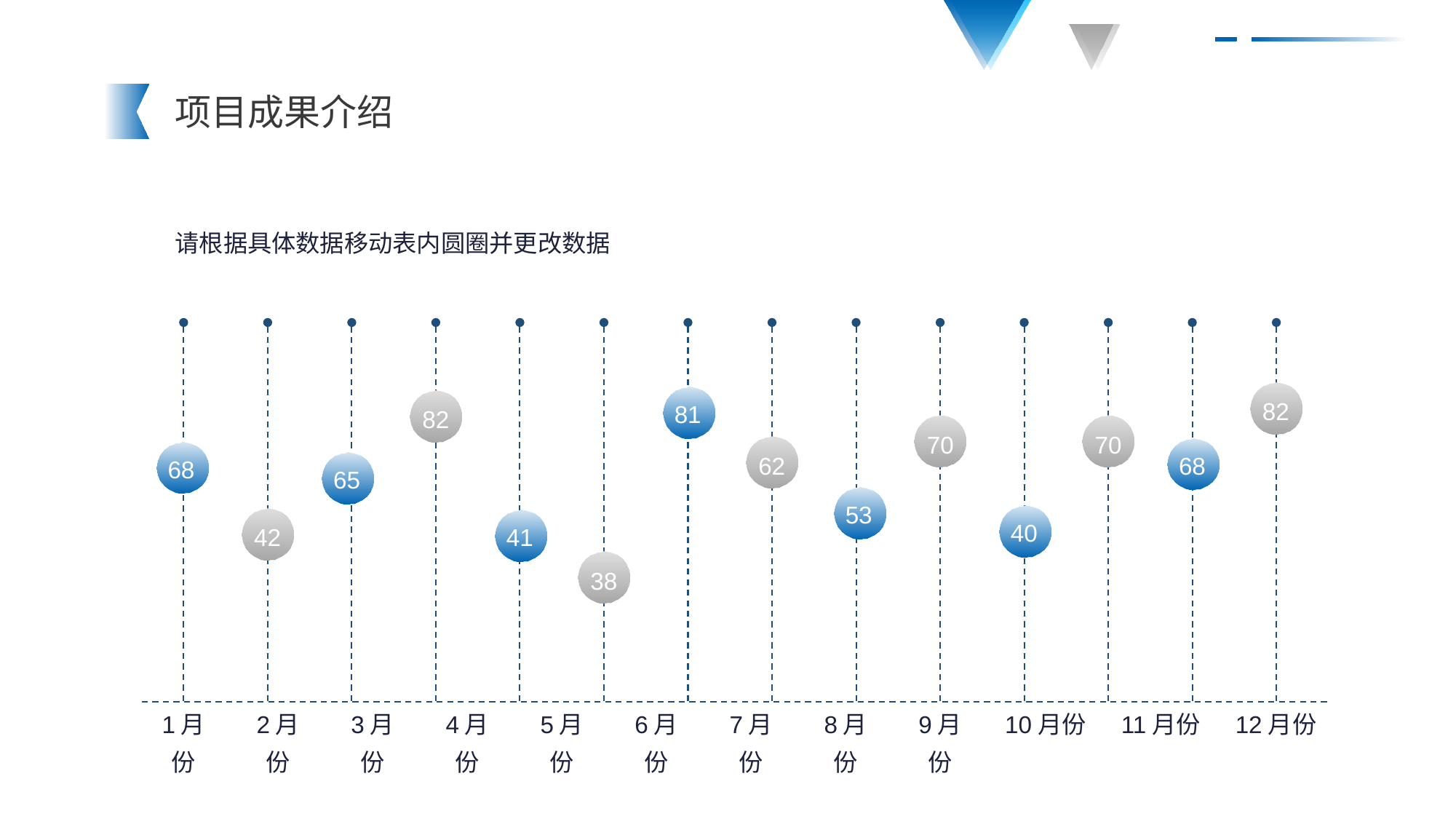

项目成果介绍

请根据具体数据移动表内圆圈并更改数据
82

81

82

70

70

62

68

68

65

53

40

42

41

38

1月份
2月份
3月份
4月份
5月份
6月份
7月份
8月份
9月份
10月份
11月份
12月份